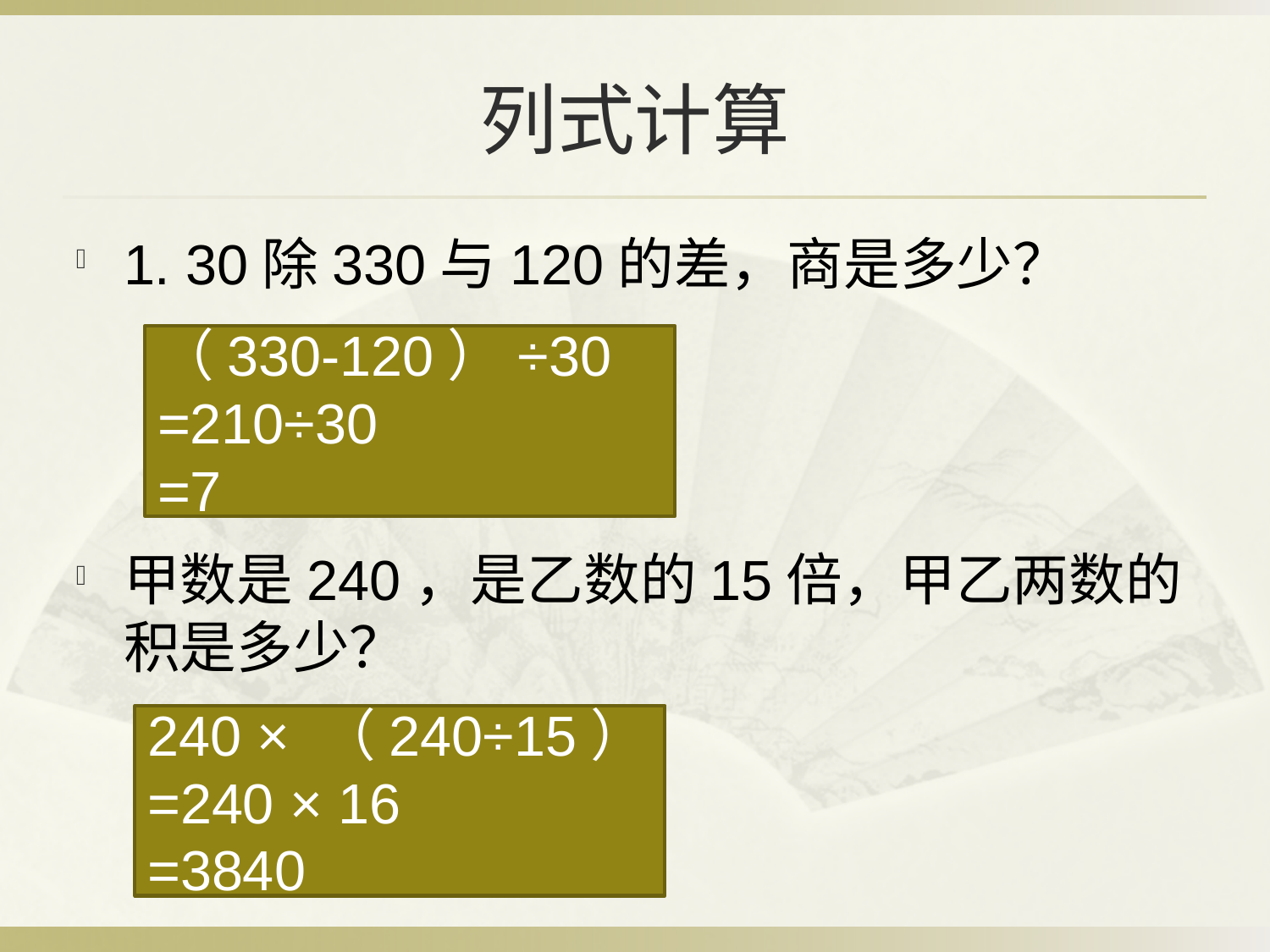

# 列式计算
1. 30除330与120的差，商是多少？

甲数是240，是乙数的15倍，甲乙两数的积是多少？
（330-120）÷30
=210÷30
=7
240 × （240÷15）
=240 × 16
=3840